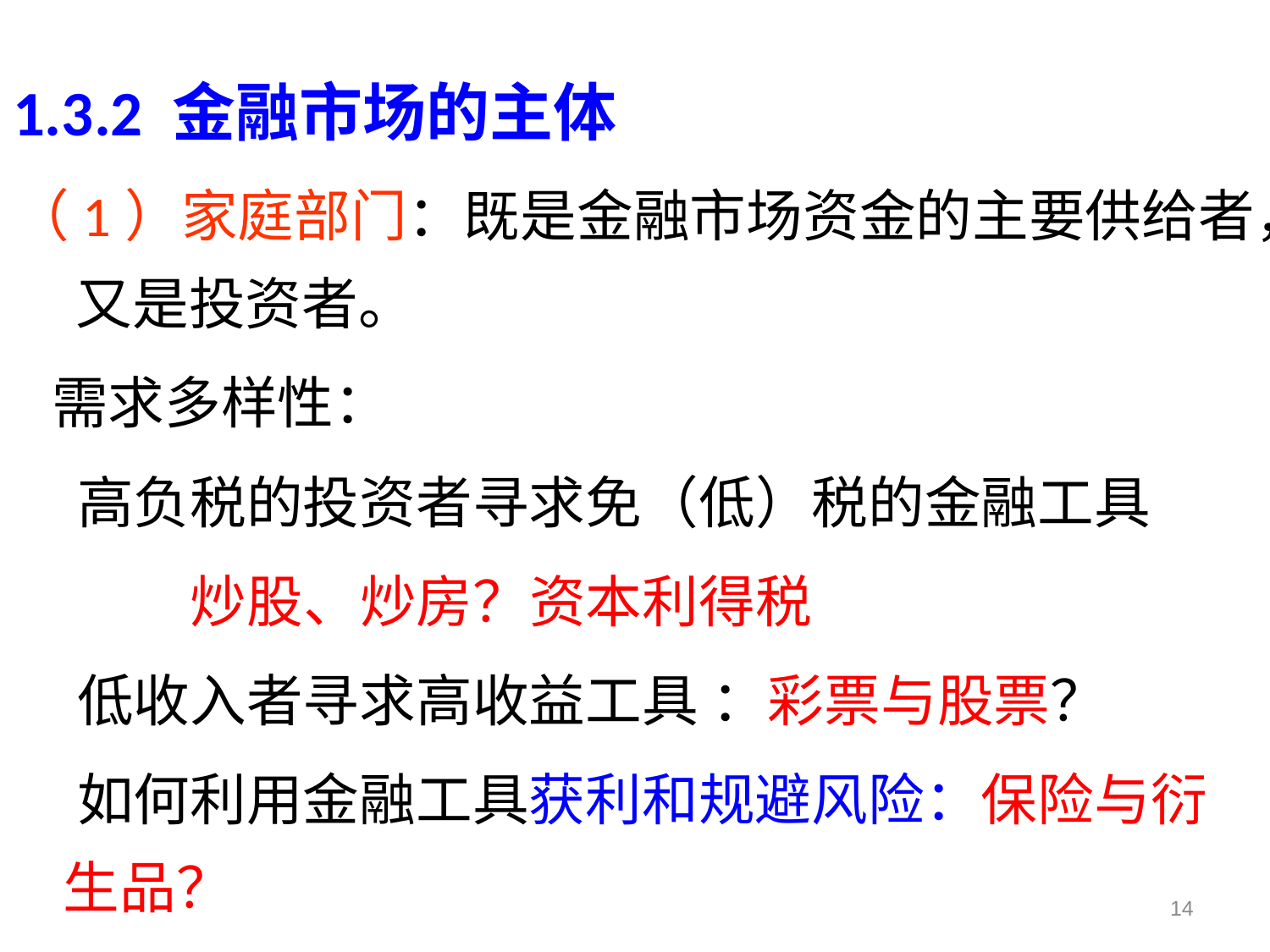

1.3.2 金融市场的主体
（1）家庭部门：既是金融市场资金的主要供给者， 又是投资者。
  需求多样性：
    高负税的投资者寻求免（低）税的金融工具
		炒股、炒房？资本利得税
    低收入者寻求高收益工具 ：彩票与股票？
    如何利用金融工具获利和规避风险：保险与衍生品？

14